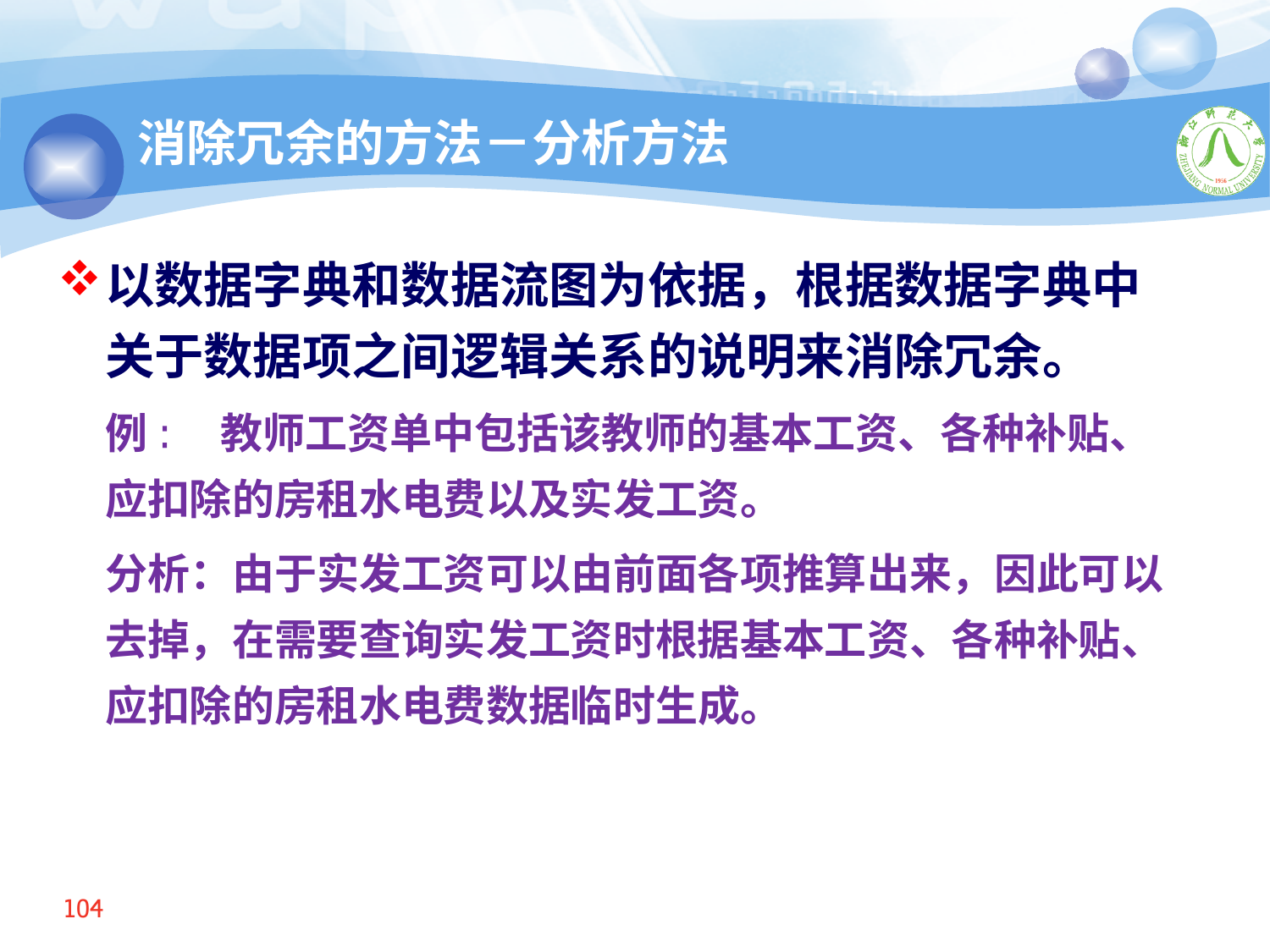

# 消除冗余的方法－分析方法
以数据字典和数据流图为依据，根据数据字典中关于数据项之间逻辑关系的说明来消除冗余。

	例:   教师工资单中包括该教师的基本工资、各种补贴、应扣除的房租水电费以及实发工资。
	分析：由于实发工资可以由前面各项推算出来，因此可以去掉，在需要查询实发工资时根据基本工资、各种补贴、应扣除的房租水电费数据临时生成。
104